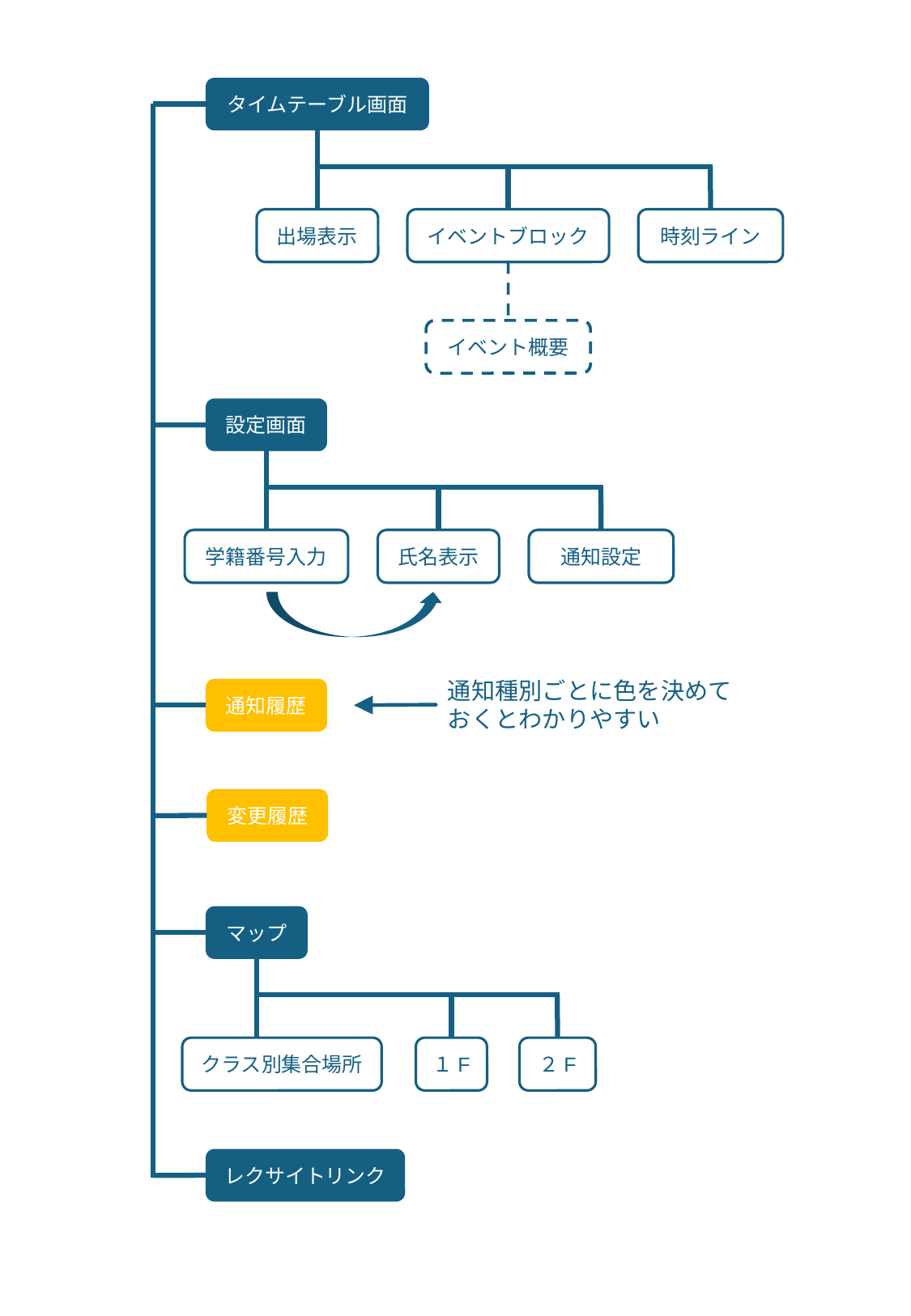

タイムテーブル画面
時刻ライン
出場表示
イベントブロック
イベント概要
設定画面
通知設定
氏名表示
学籍番号入力

通知種別ごとに色を決めておくとわかりやすい
通知履歴
変更履歴
マップ
１F
２F
クラス別集合場所
レクサイトリンク